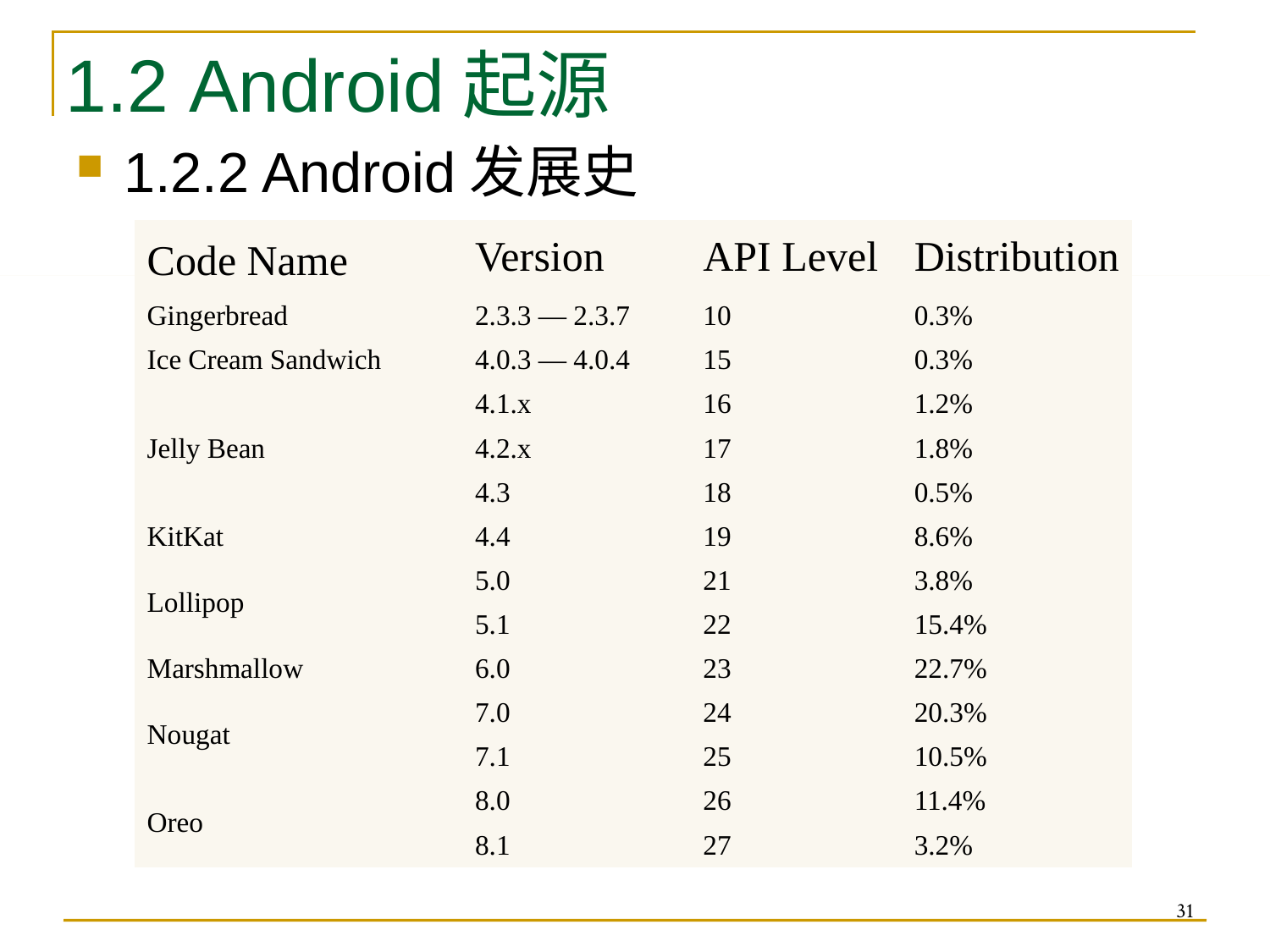

1.2 Android起源
1.2.2 Android发展史
| Code Name | Version | API Level | Distribution |
| --- | --- | --- | --- |
| Gingerbread | 2.3.3 — 2.3.7 | 10 | 0.3% |
| Ice Cream Sandwich | 4.0.3 — 4.0.4 | 15 | 0.3% |
| Jelly Bean | 4.1.x | 16 | 1.2% |
|  | 4.2.x | 17 | 1.8% |
|  | 4.3 | 18 | 0.5% |
| KitKat | 4.4 | 19 | 8.6% |
| Lollipop | 5.0 | 21 | 3.8% |
|  | 5.1 | 22 | 15.4% |
| Marshmallow | 6.0 | 23 | 22.7% |
| Nougat | 7.0 | 24 | 20.3% |
|  | 7.1 | 25 | 10.5% |
| Oreo | 8.0 | 26 | 11.4% |
|  | 8.1 | 27 | 3.2% |

31